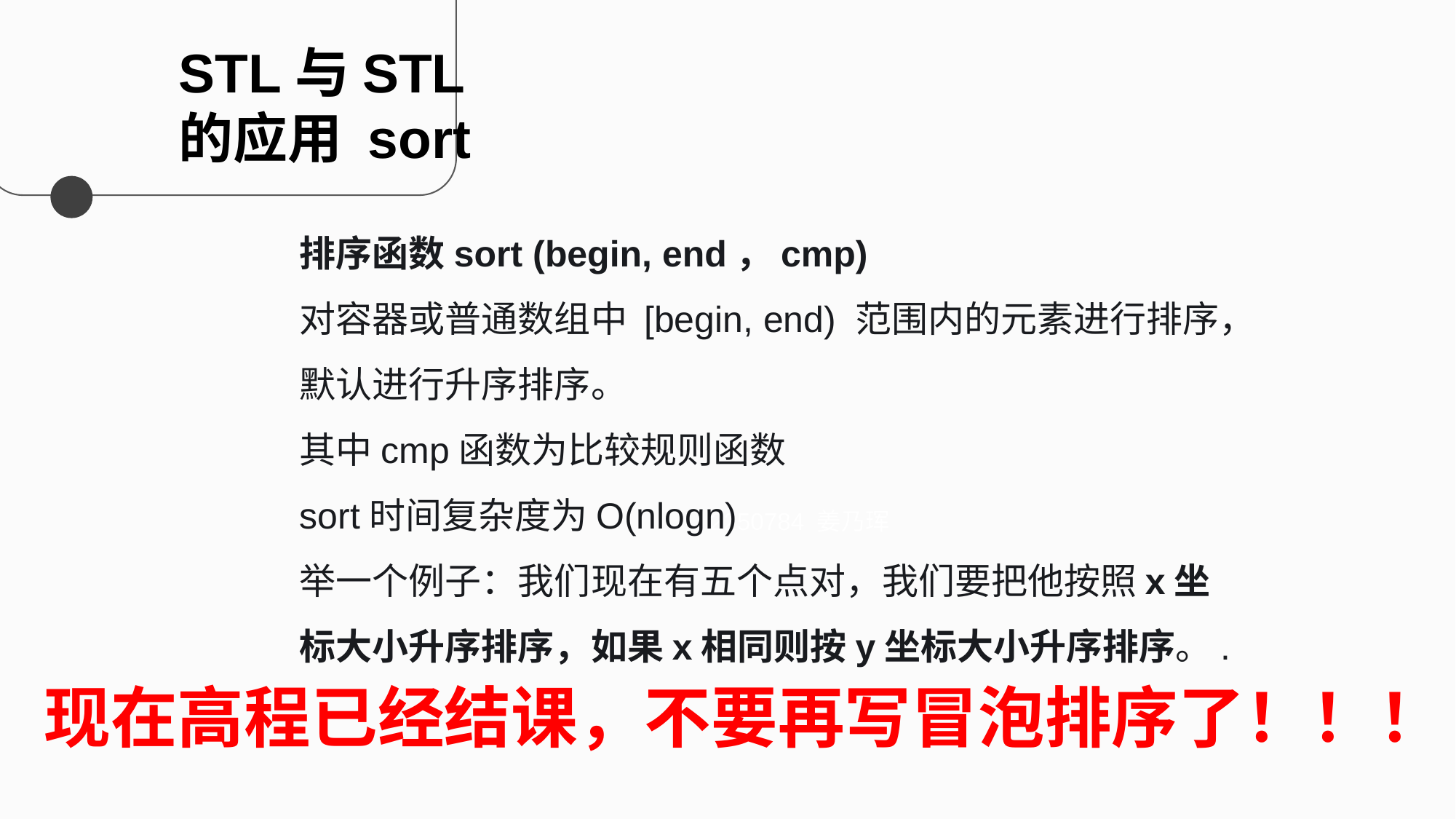

STL与STL
的应用 sort

排序函数sort (begin, end，cmp)
对容器或普通数组中 [begin, end) 范围内的元素进行排序，默认进行升序排序。
其中cmp函数为比较规则函数
sort时间复杂度为O(nlogn)
举一个例子：我们现在有五个点对，我们要把他按照x坐标大小升序排序，如果x相同则按y坐标大小升序排序。.
2250784 姜乃珲
现在高程已经结课，不要再写冒泡排序了！！！